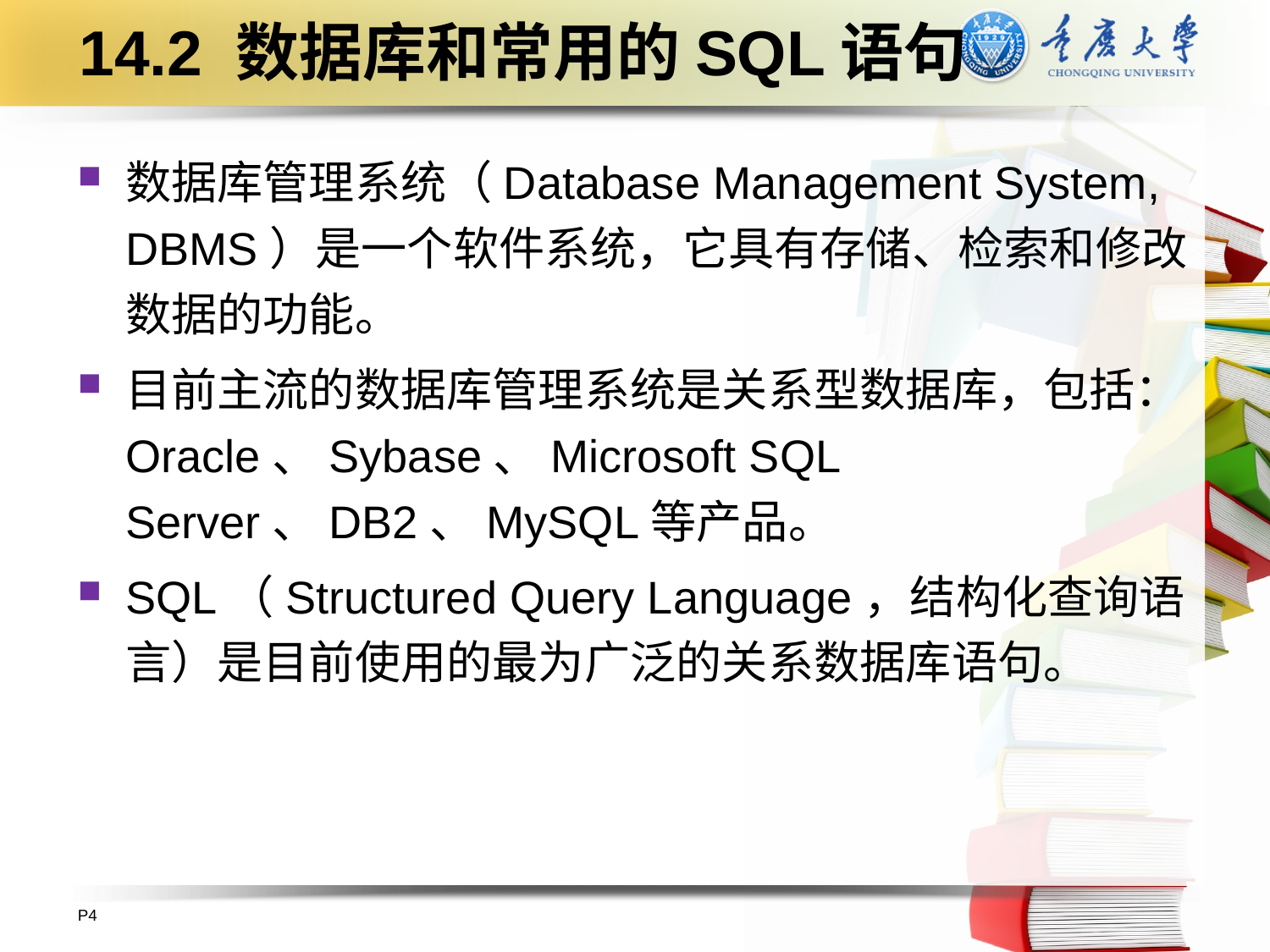

# 14.2 数据库和常用的SQL语句
数据库管理系统（Database Management System, DBMS）是一个软件系统，它具有存储、检索和修改数据的功能。
目前主流的数据库管理系统是关系型数据库，包括：Oracle、Sybase、Microsoft SQL Server、DB2、MySQL等产品。
SQL（Structured Query Language，结构化查询语言）是目前使用的最为广泛的关系数据库语句。
P4